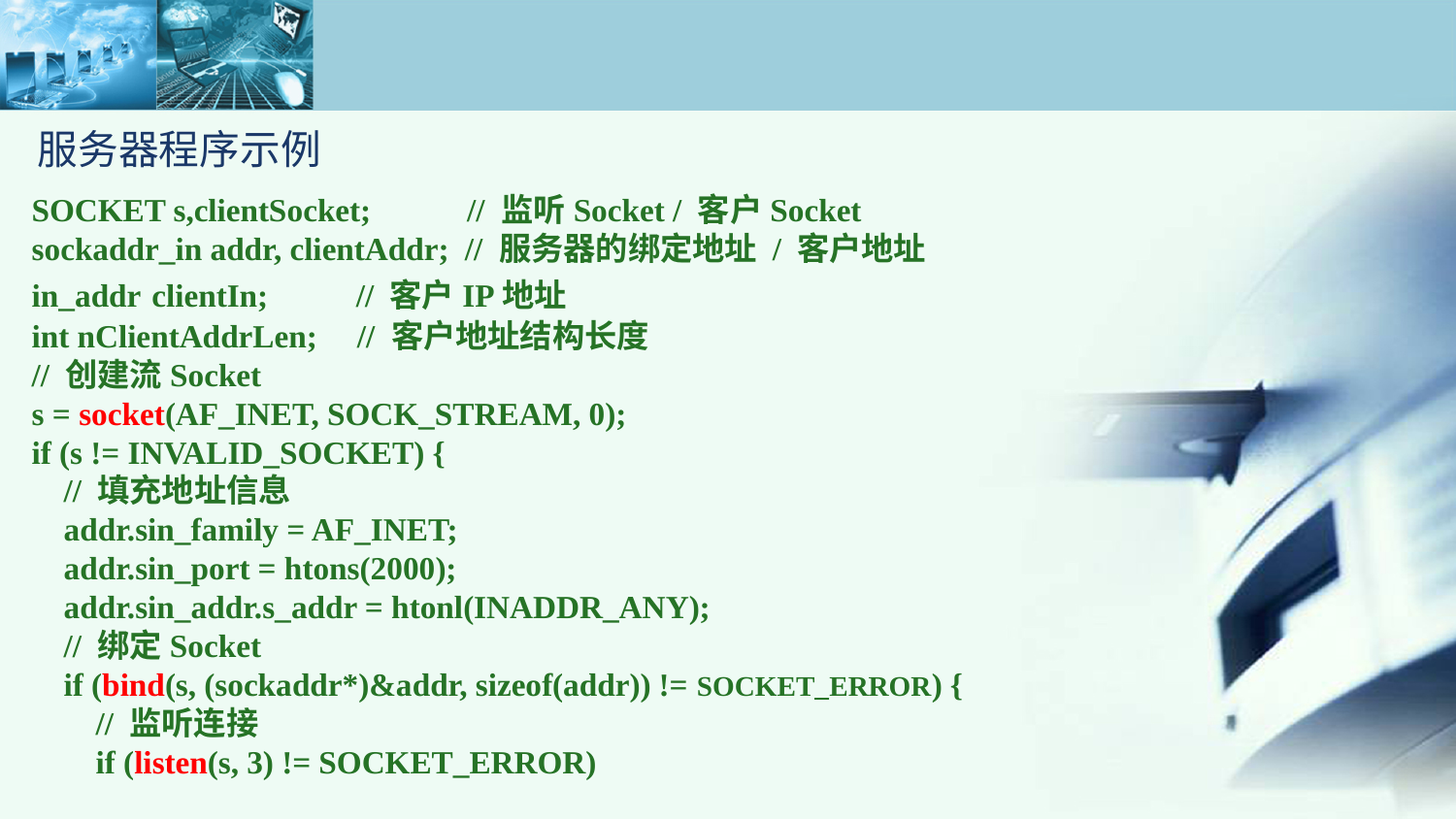

# 服务器程序示例
SOCKET s,clientSocket;            // 监听Socket / 客户Socket
sockaddr_in addr, clientAddr;  // 服务器的绑定地址 / 客户地址
in_addr clientIn;           // 客户IP地址
int nClientAddrLen;     // 客户地址结构长度
// 创建流Socket
s = socket(AF_INET, SOCK_STREAM, 0);
if (s != INVALID_SOCKET) {
    // 填充地址信息
    addr.sin_family = AF_INET;
    addr.sin_port = htons(2000);
    addr.sin_addr.s_addr = htonl(INADDR_ANY);
    // 绑定Socket
    if (bind(s, (sockaddr*)&addr, sizeof(addr)) != SOCKET_ERROR) {
        // 监听连接
        if (listen(s, 3) != SOCKET_ERROR)